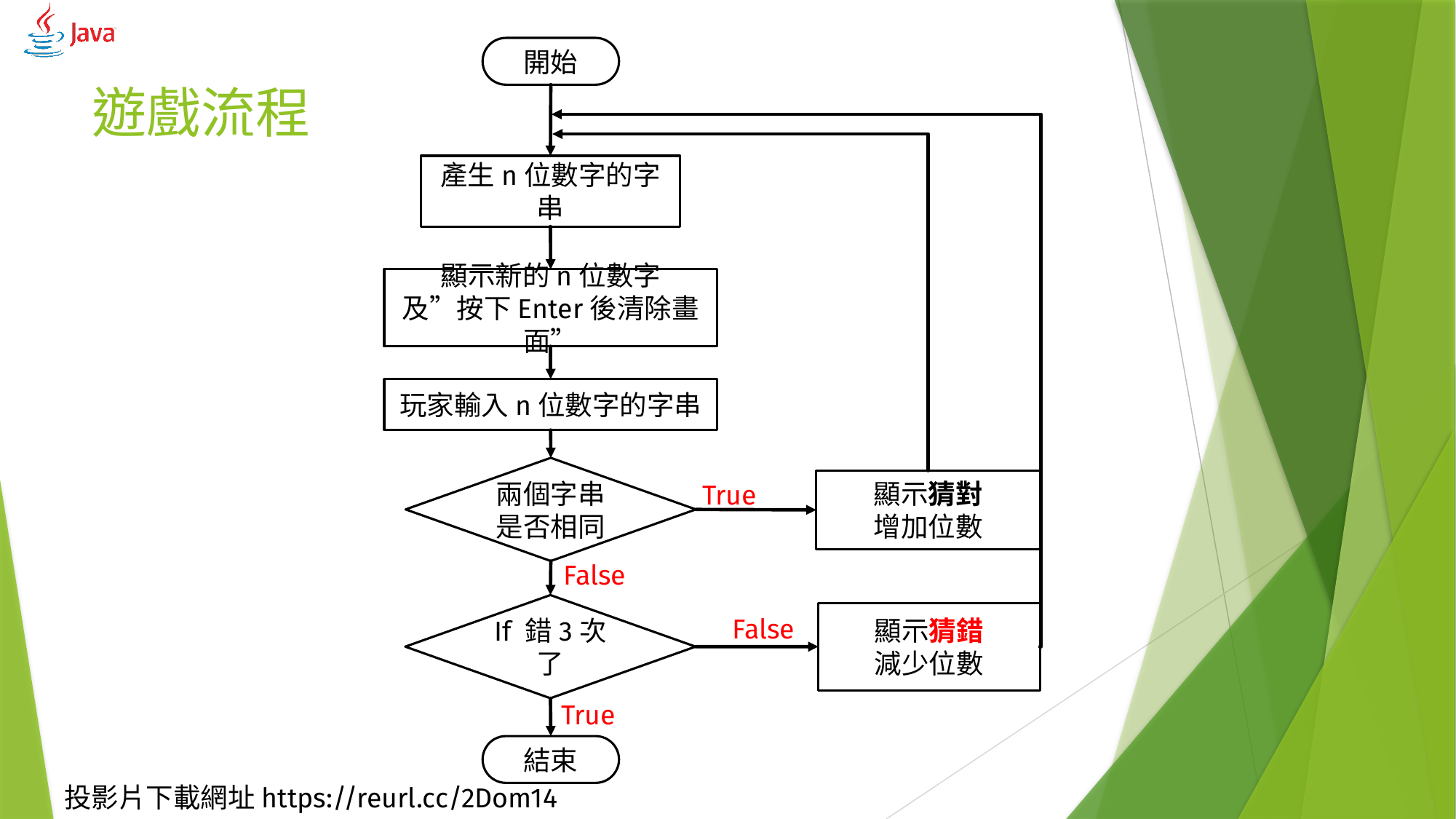

開始
# 遊戲流程

產生n位數字的字串
顯示新的n位數字
及”按下Enter後清除畫面”
玩家輸入n位數字的字串
兩個字串是否相同
顯示猜對
增加位數
True
False
If 錯3次了
顯示猜錯
減少位數
False
True
結束